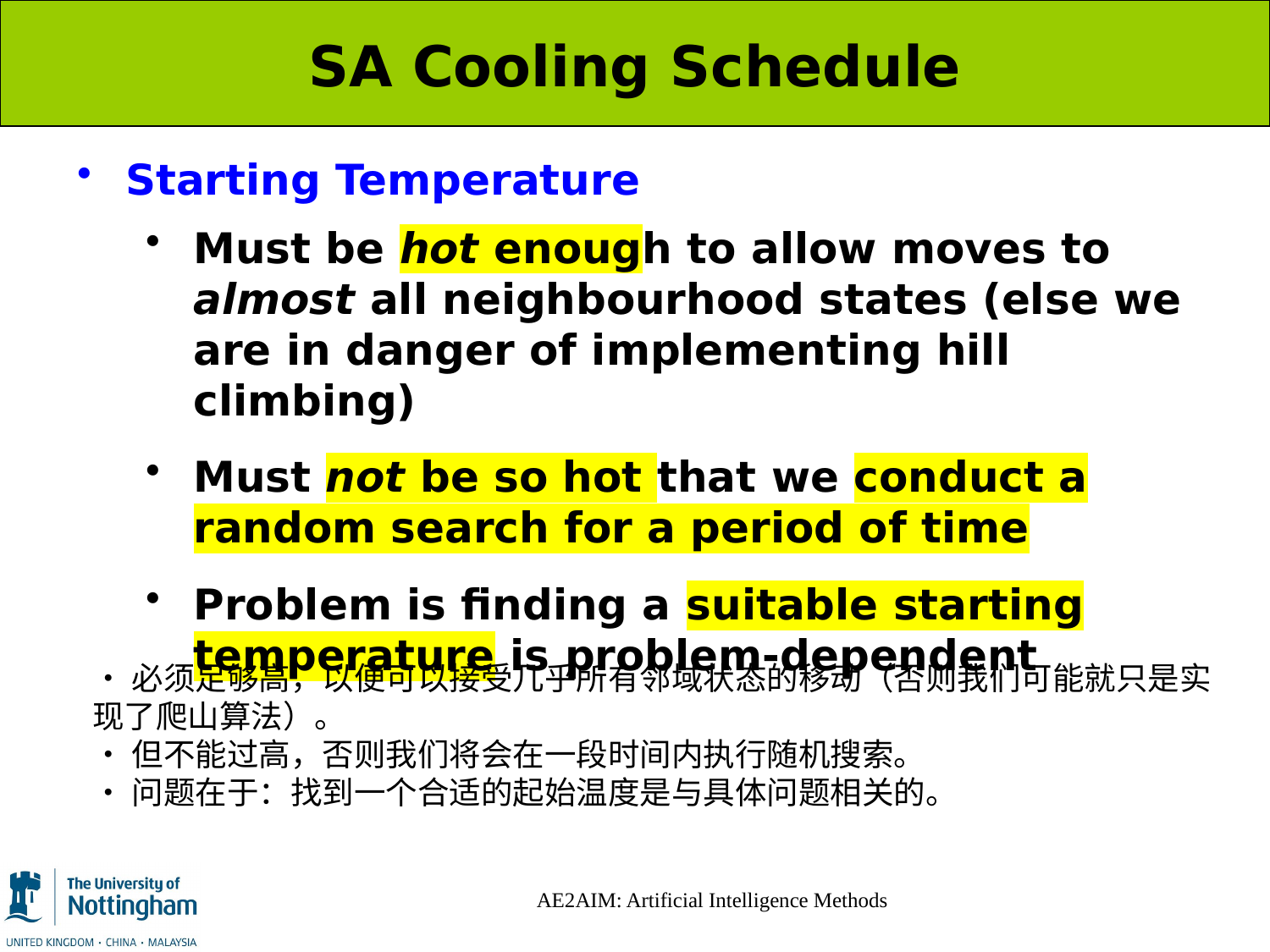

# SA Cooling Schedule
Starting Temperature
Must be hot enough to allow moves to almost all neighbourhood states (else we are in danger of implementing hill climbing)
Must not be so hot that we conduct a random search for a period of time
Problem is finding a suitable starting temperature is problem-dependent
•必须足够高，以便可以接受几乎所有邻域状态的移动（否则我们可能就只是实现了爬山算法）。
•但不能过高，否则我们将会在一段时间内执行随机搜索。
•问题在于：找到一个合适的起始温度是与具体问题相关的。
AE2AIM: Artificial Intelligence Methods